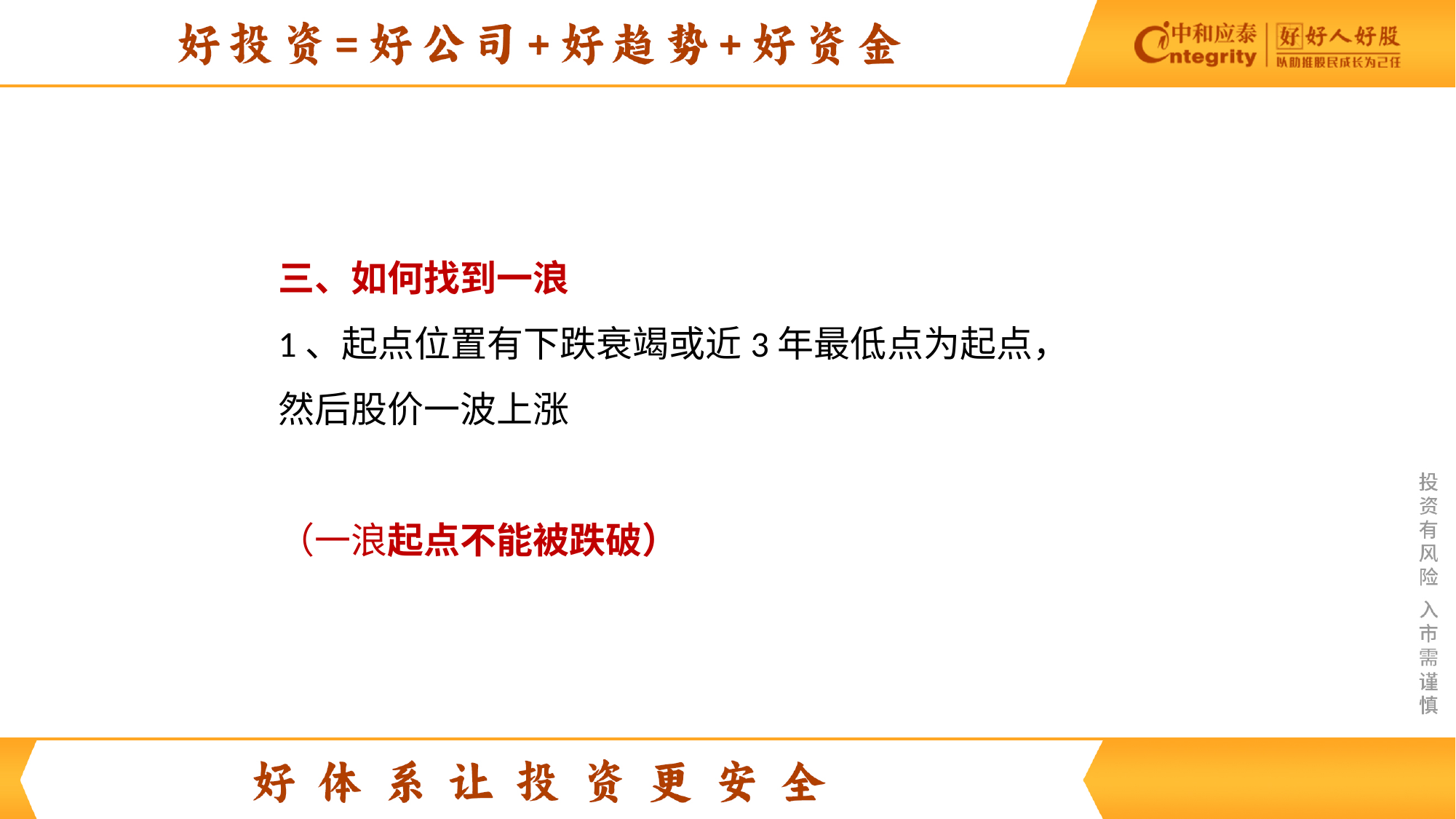

三、如何找到一浪
1、起点位置有下跌衰竭或近3年最低点为起点，然后股价一波上涨
（一浪起点不能被跌破）

7